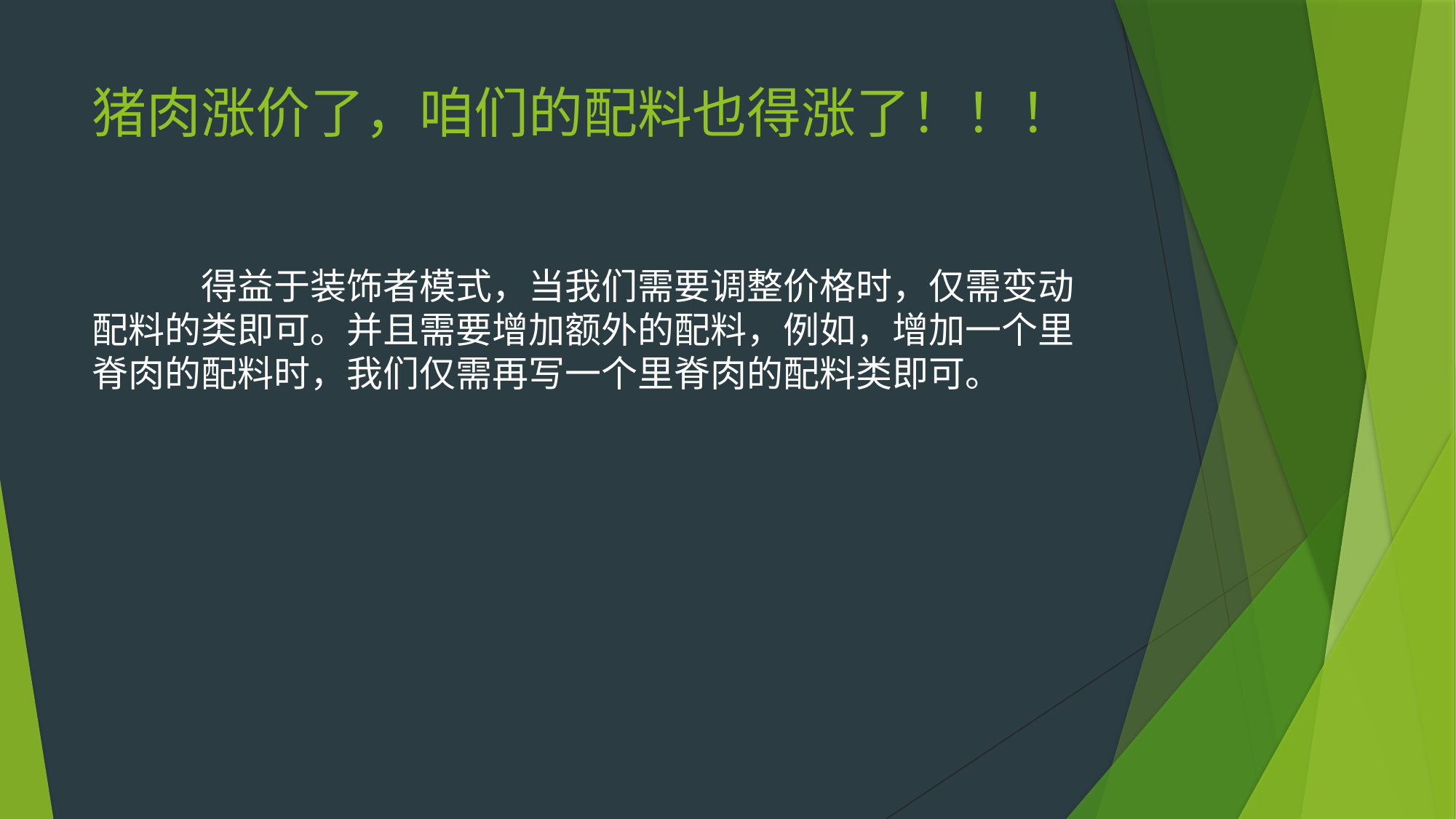

# 猪肉涨价了，咱们的配料也得涨了！！！
	得益于装饰者模式，当我们需要调整价格时，仅需变动配料的类即可。并且需要增加额外的配料，例如，增加一个里脊肉的配料时，我们仅需再写一个里脊肉的配料类即可。